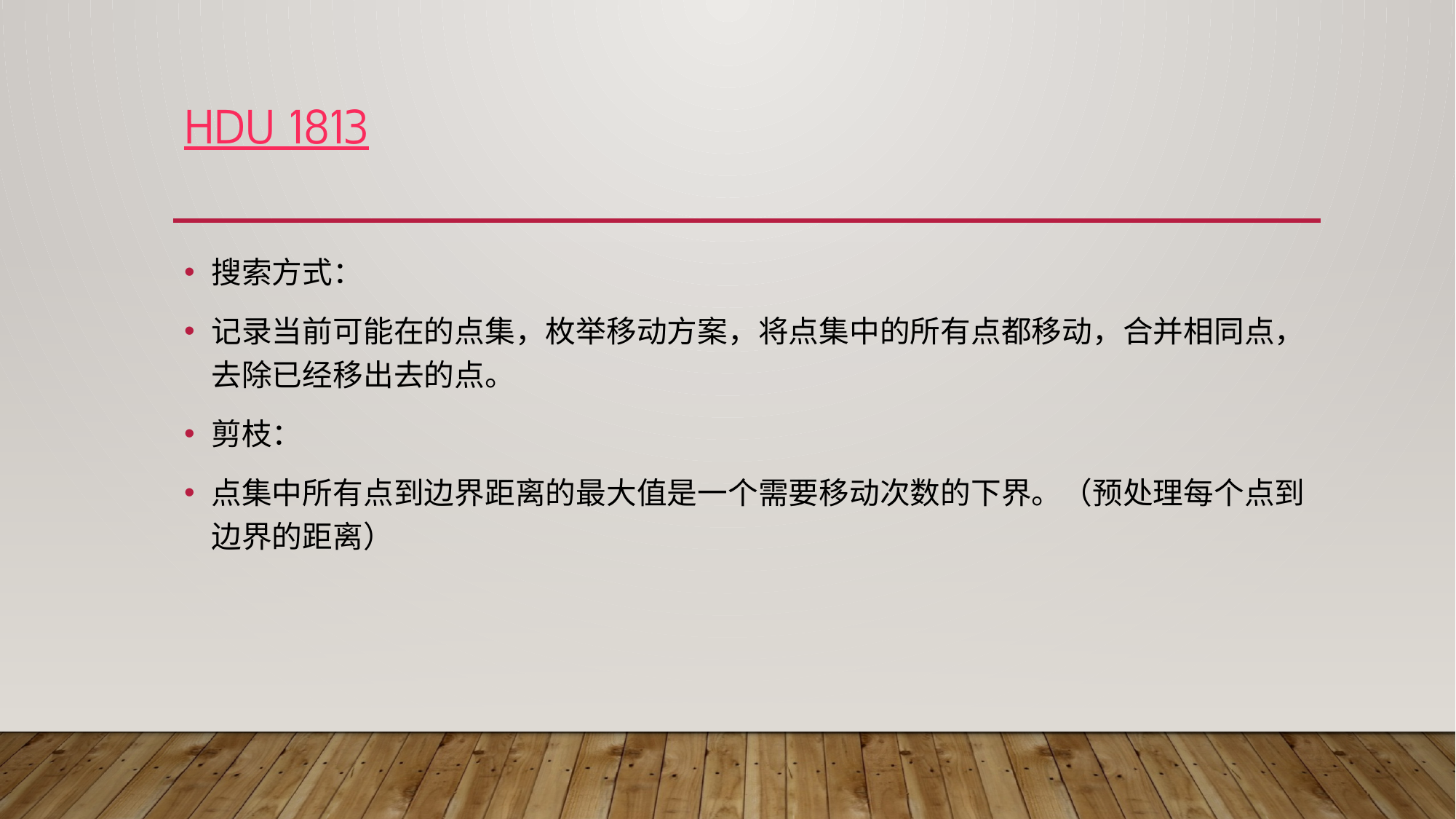

# HDU 1813
搜索方式：
记录当前可能在的点集，枚举移动方案，将点集中的所有点都移动，合并相同点，去除已经移出去的点。
剪枝：
点集中所有点到边界距离的最大值是一个需要移动次数的下界。（预处理每个点到边界的距离）